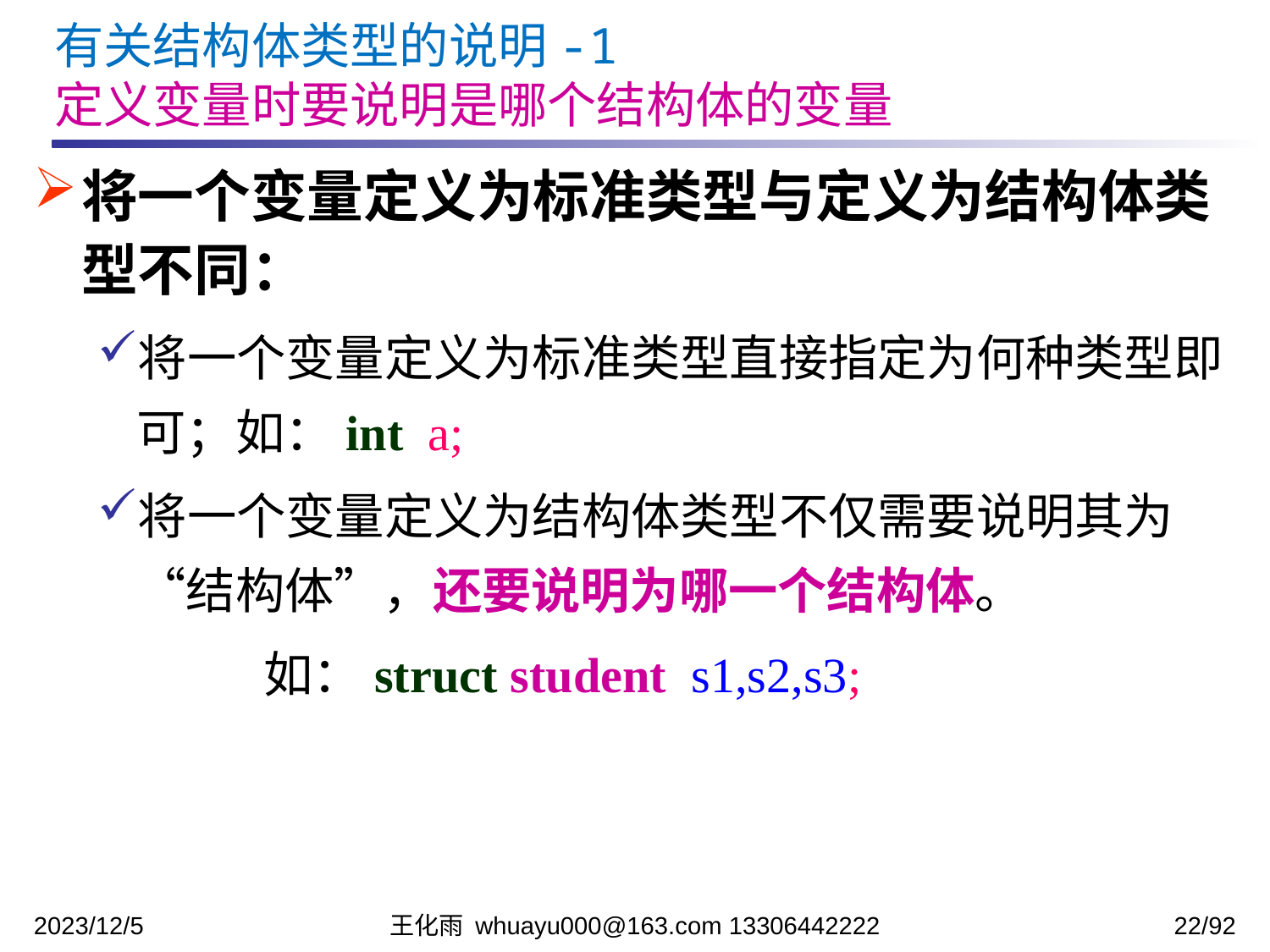

有关结构体类型的说明-1
定义变量时要说明是哪个结构体的变量
将一个变量定义为标准类型与定义为结构体类型不同：
将一个变量定义为标准类型直接指定为何种类型即可；如：int  a;
将一个变量定义为结构体类型不仅需要说明其为“结构体”，还要说明为哪一个结构体。
		如：struct student  s1,s2,s3;
2023/12/5
王化雨 whuayu000@163.com 13306442222
22/92